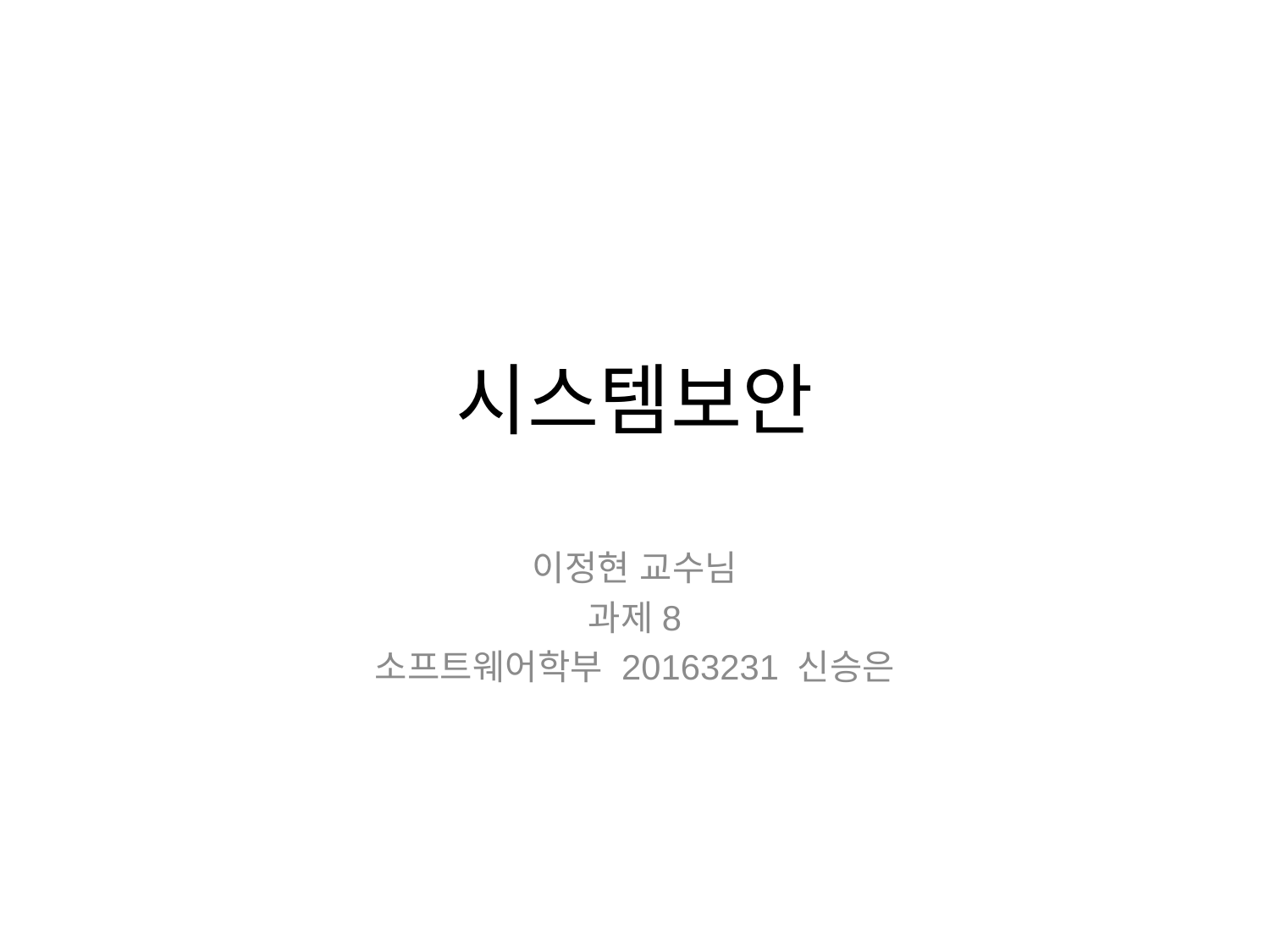

# 시스템보안
이정현 교수님
과제8
소프트웨어학부 20163231 신승은